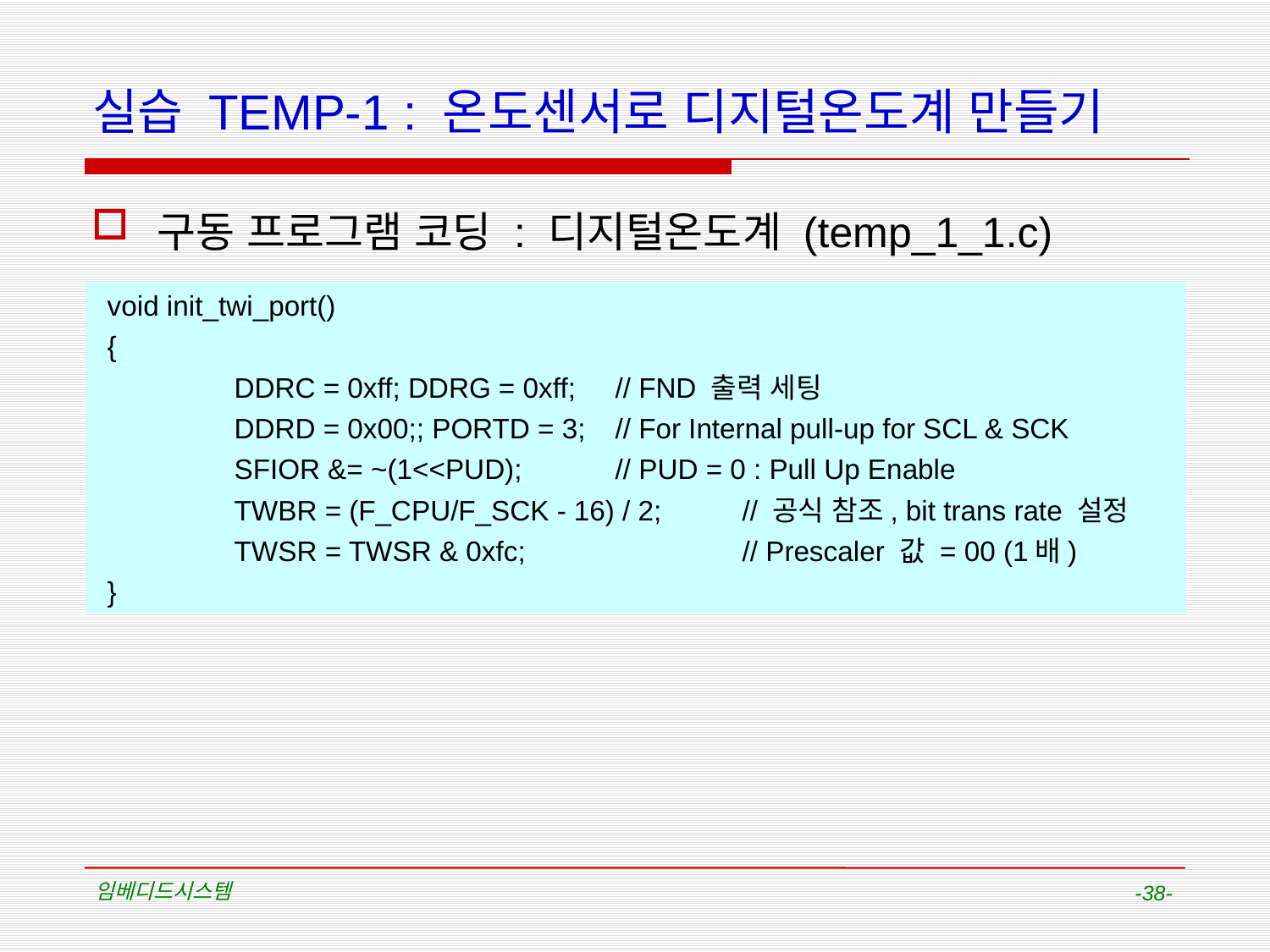

# 실습 TEMP-1 : 온도센서로 디지털온도계 만들기
구동 프로그램 코딩 : 디지털온도계 (temp_1_1.c)
void init_twi_port()
{
	DDRC = 0xff; DDRG = 0xff;	// FND 출력 세팅
	DDRD = 0x00;; PORTD = 3;	// For Internal pull-up for SCL & SCK
	SFIOR &= ~(1<<PUD); 	// PUD = 0 : Pull Up Enable
	TWBR = (F_CPU/F_SCK - 16) / 2;	// 공식 참조, bit trans rate 설정
	TWSR = TWSR & 0xfc;		// Prescaler 값 = 00 (1배)
}
임베디드시스템
-38-